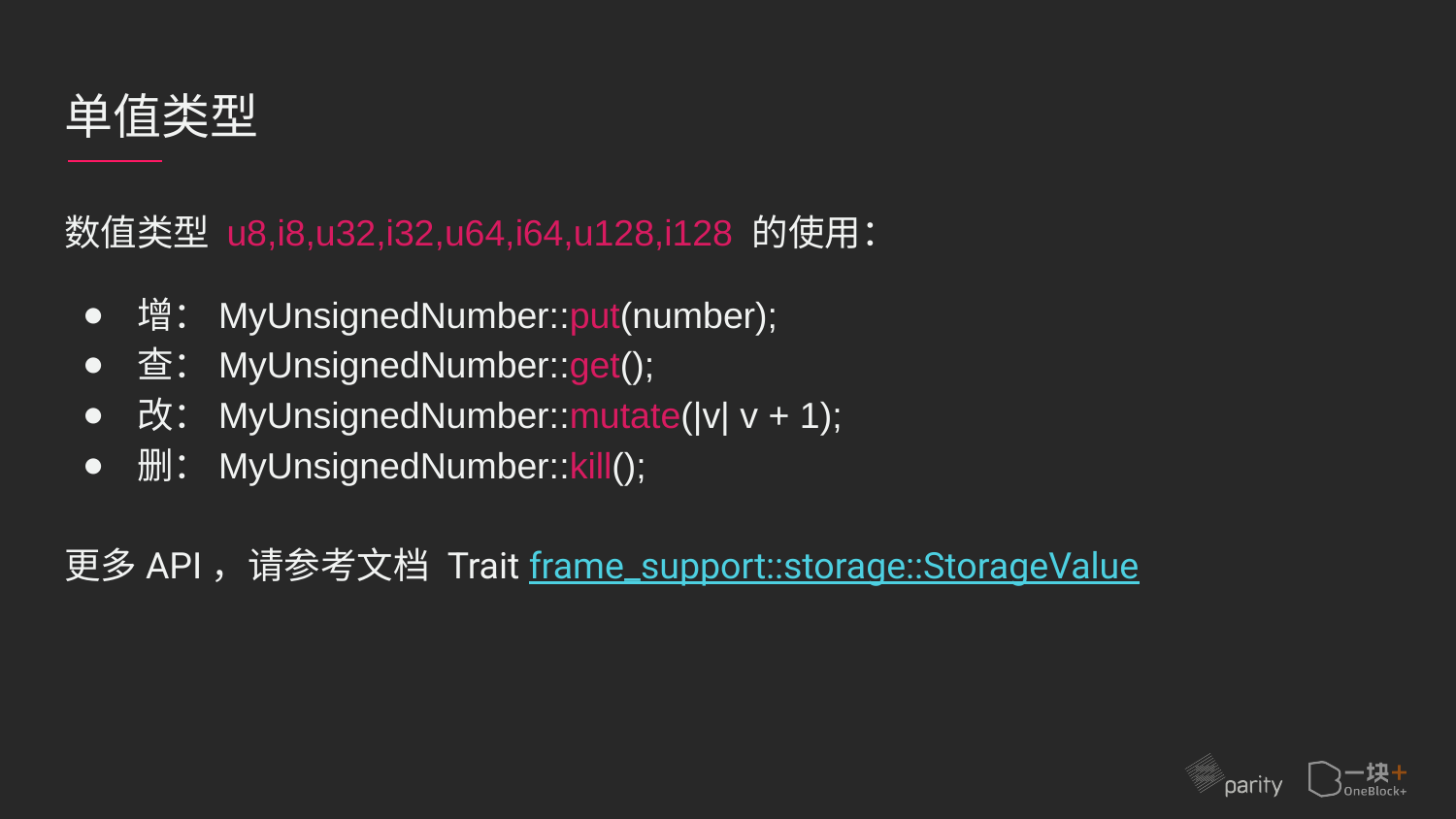

# 单值类型
数值类型 u8,i8,u32,i32,u64,i64,u128,i128 的使用：
增：MyUnsignedNumber::put(number);
查：MyUnsignedNumber::get();
改：MyUnsignedNumber::mutate(|v| v + 1);
删：MyUnsignedNumber::kill();

更多API，请参考文档 Trait frame_support::storage::StorageValue